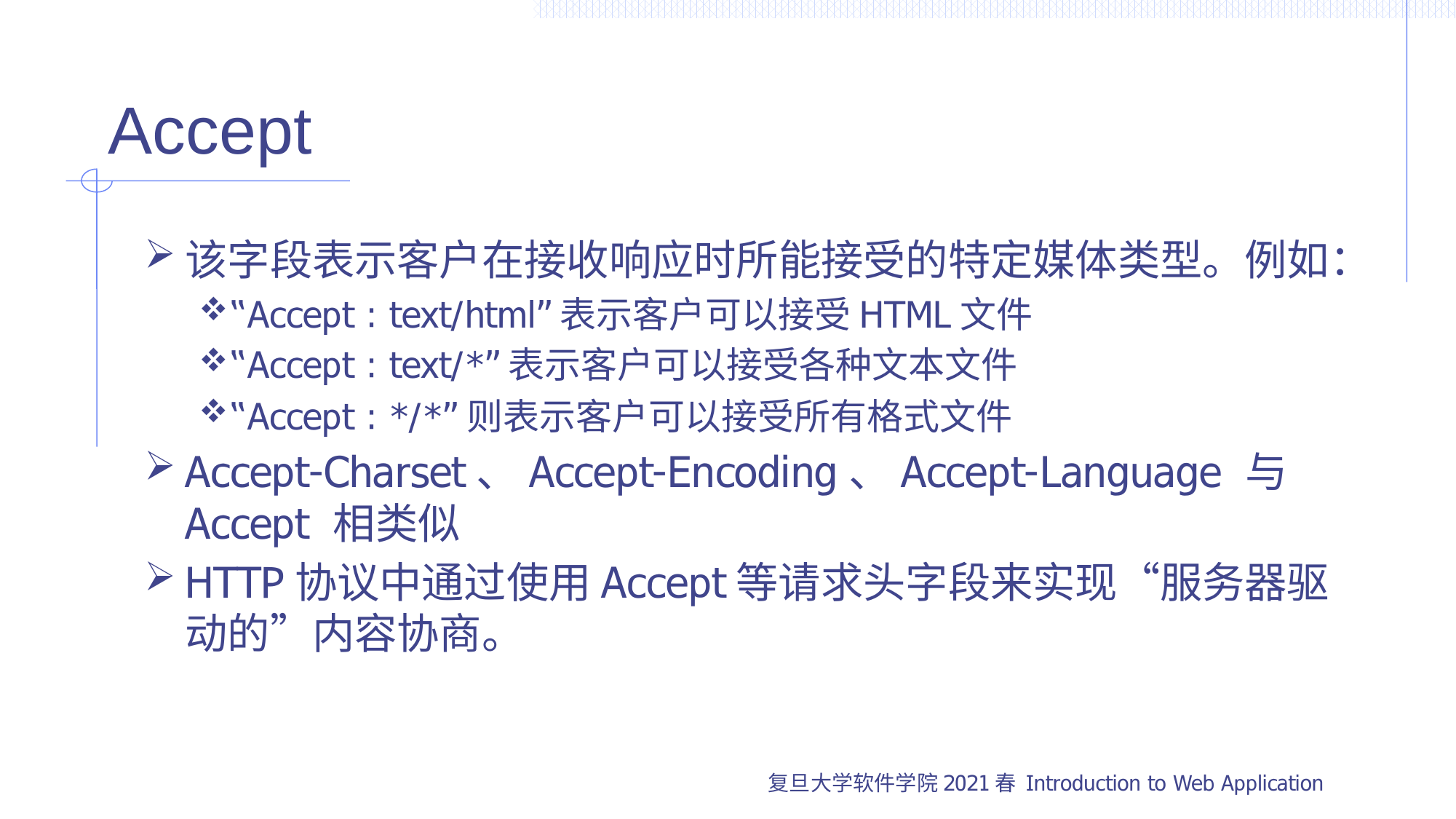

# Accept
该字段表示客户在接收响应时所能接受的特定媒体类型。例如：
“Accept : text/html”表示客户可以接受HTML文件
“Accept : text/*”表示客户可以接受各种文本文件
“Accept : */*”则表示客户可以接受所有格式文件
Accept-Charset、Accept-Encoding、Accept-Language 与Accept 相类似
HTTP协议中通过使用Accept等请求头字段来实现“服务器驱动的”内容协商。